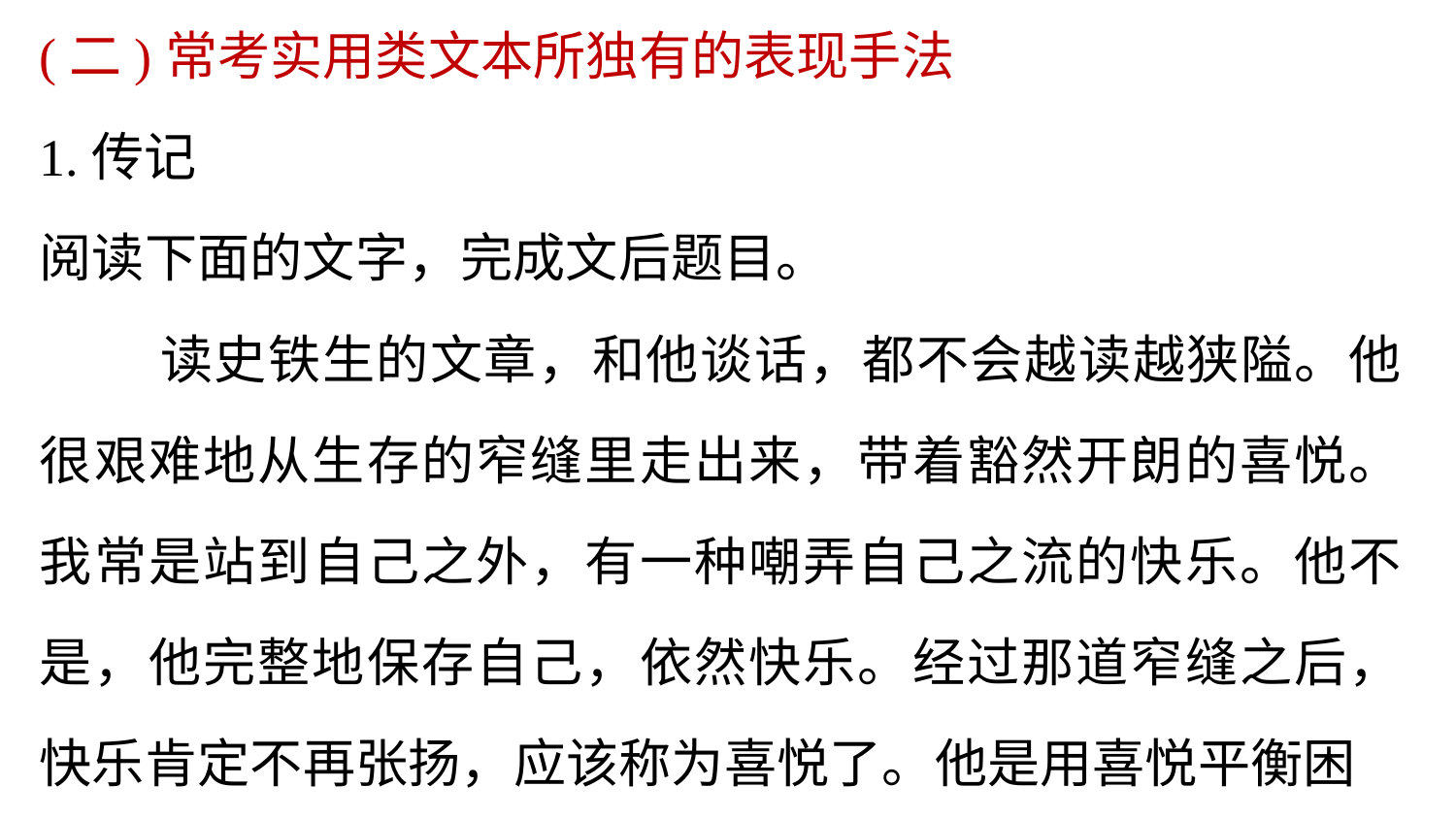

(二)常考实用类文本所独有的表现手法
1.传记
阅读下面的文字，完成文后题目。
        读史铁生的文章，和他谈话，都不会越读越狭隘。他很艰难地从生存的窄缝里走出来，带着豁然开朗的喜悦。我常是站到自己之外，有一种嘲弄自己之流的快乐。他不是，他完整地保存自己，依然快乐。经过那道窄缝之后，快乐肯定不再张扬，应该称为喜悦了。他是用喜悦平衡困